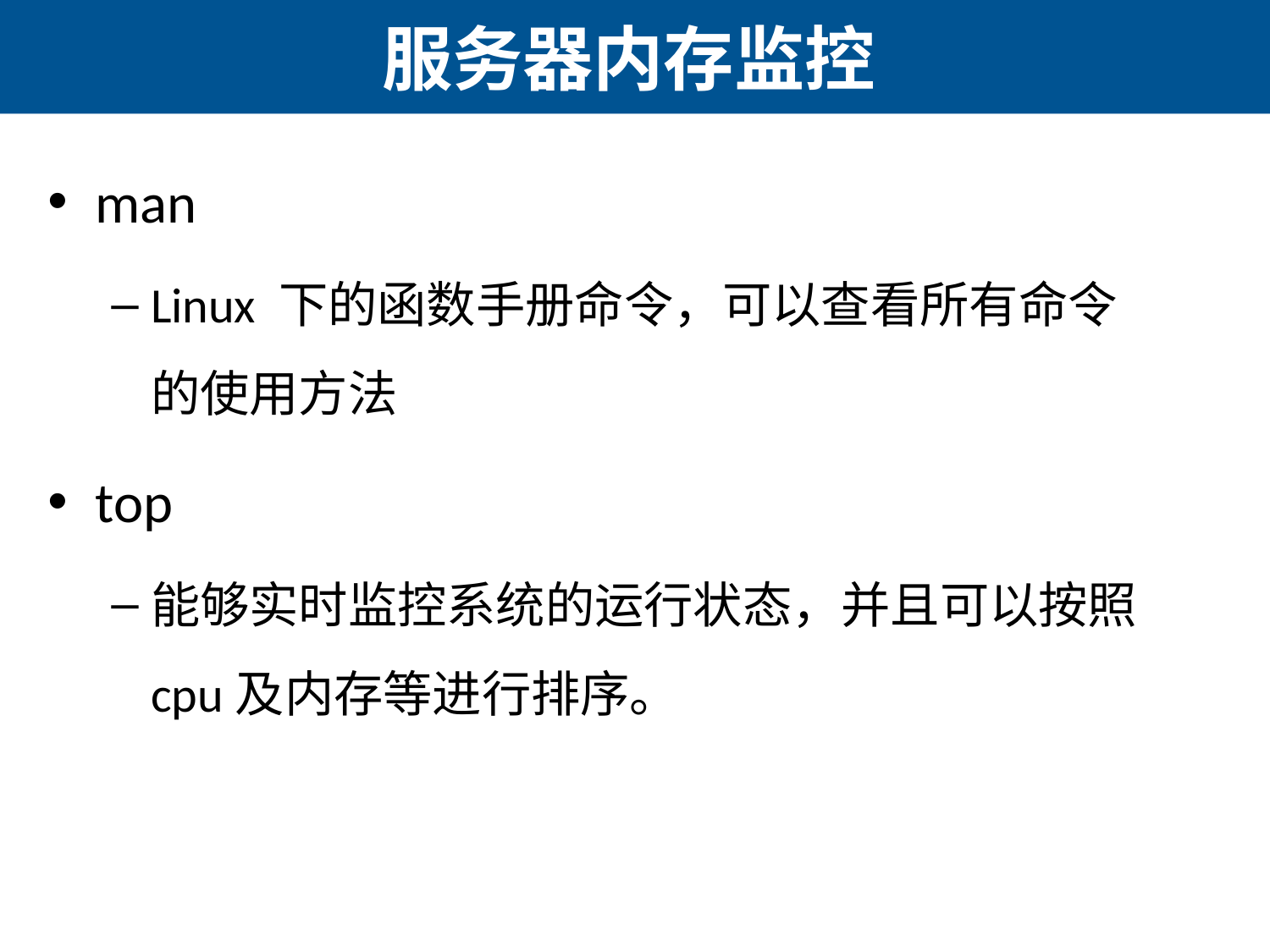

# 服务器内存监控
man
Linux 下的函数手册命令，可以查看所有命令的使用方法
top
能够实时监控系统的运行状态，并且可以按照cpu及内存等进行排序。